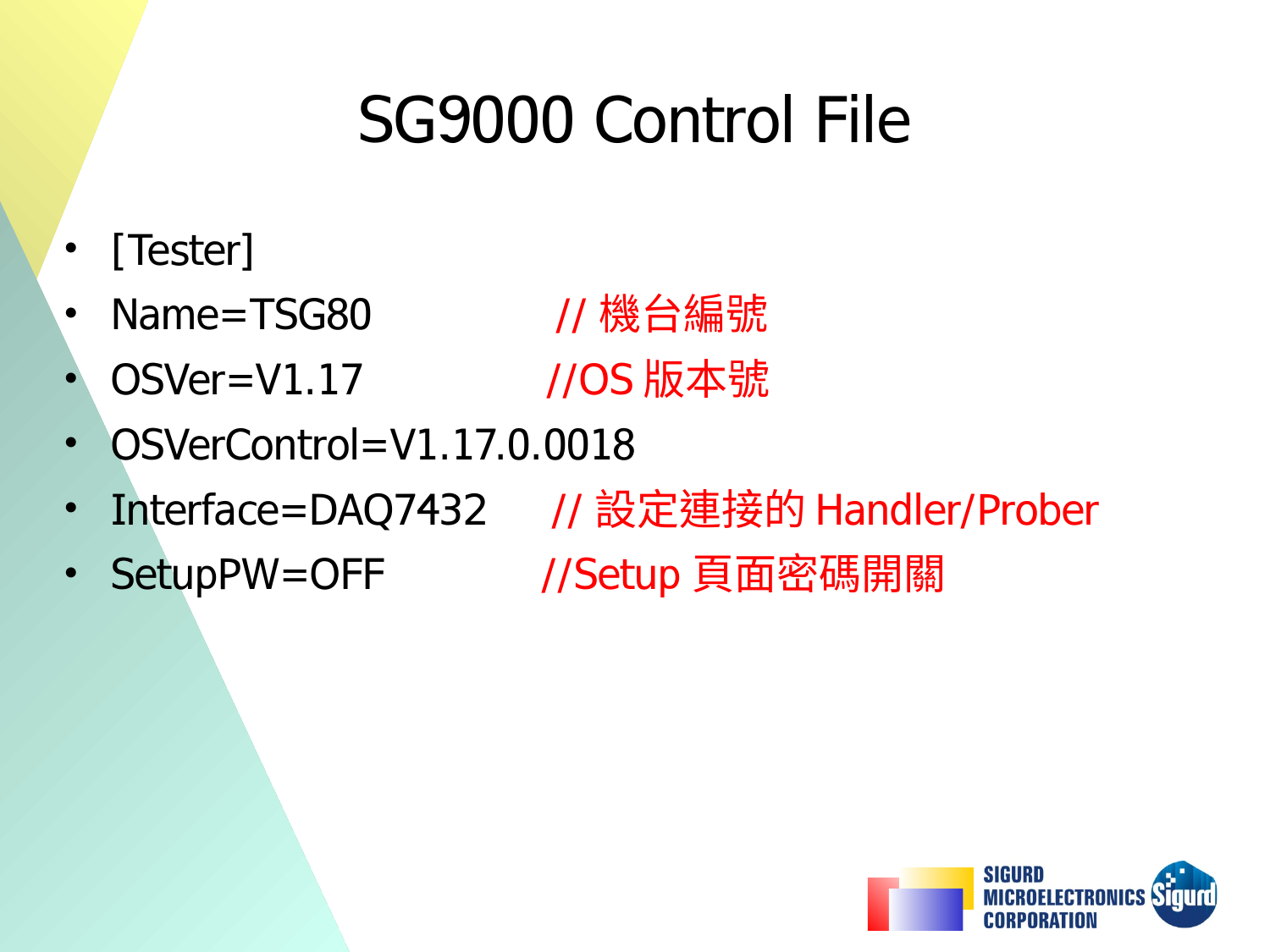

# SG9000 Control File
[Tester]
Name=TSG80              //機台編號
OSVer=V1.17              //OS版本號
OSVerControl=V1.17.0.0018
Interface=DAQ7432     //設定連接的Handler/Prober
SetupPW=OFF            //Setup頁面密碼開關